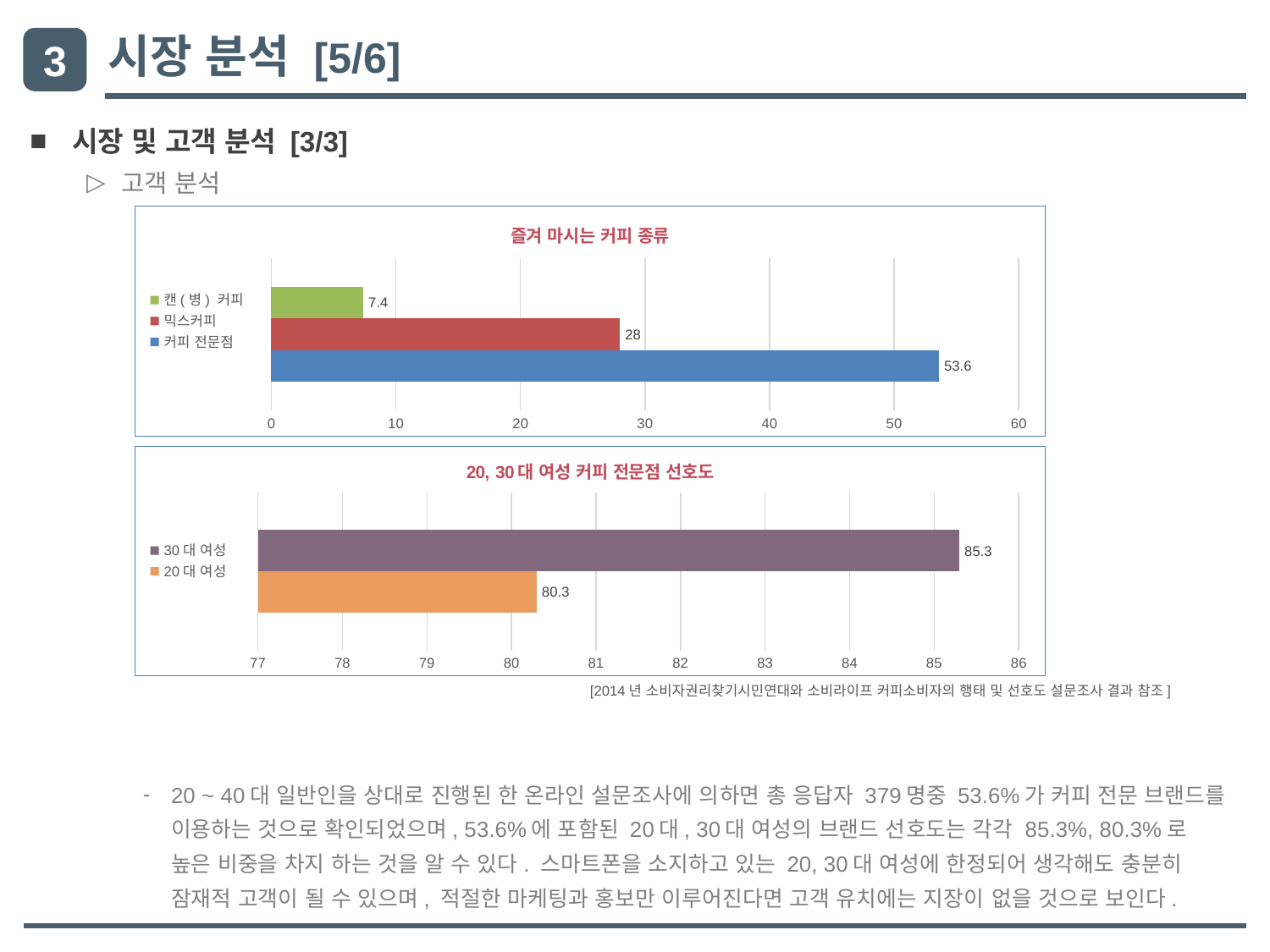

# 시장 분석 [5/6]
3
시장 및 고객 분석 [3/3]
고객 분석

20 ~ 40대 일반인을 상대로 진행된 한 온라인 설문조사에 의하면 총 응답자 379명중 53.6%가 커피 전문 브랜드를 이용하는 것으로 확인되었으며, 53.6%에 포함된 20대, 30대 여성의 브랜드 선호도는 각각 85.3%, 80.3%로 높은 비중을 차지 하는 것을 알 수 있다. 스마트폰을 소지하고 있는 20, 30대 여성에 한정되어 생각해도 충분히 잠재적 고객이 될 수 있으며, 적절한 마케팅과 홍보만 이루어진다면 고객 유치에는 지장이 없을 것으로 보인다.

### Chart: 즐겨 마시는 커피 종류

| Category | 커피 전문점 | 믹스커피 | 캔(병) 커피 |
|---|---|---|---|
| 계열 1 | 53.6 | 28.0 | 7.4 |

### Chart: 20, 30대 여성 커피 전문점 선호도

| Category | 20대 여성 | 30대 여성 |
|---|---|---|
| 계열 1 | 80.3 | 85.3 |
[2014년 소비자권리찾기시민연대와 소비라이프 커피소비자의 행태 및 선호도 설문조사 결과 참조]